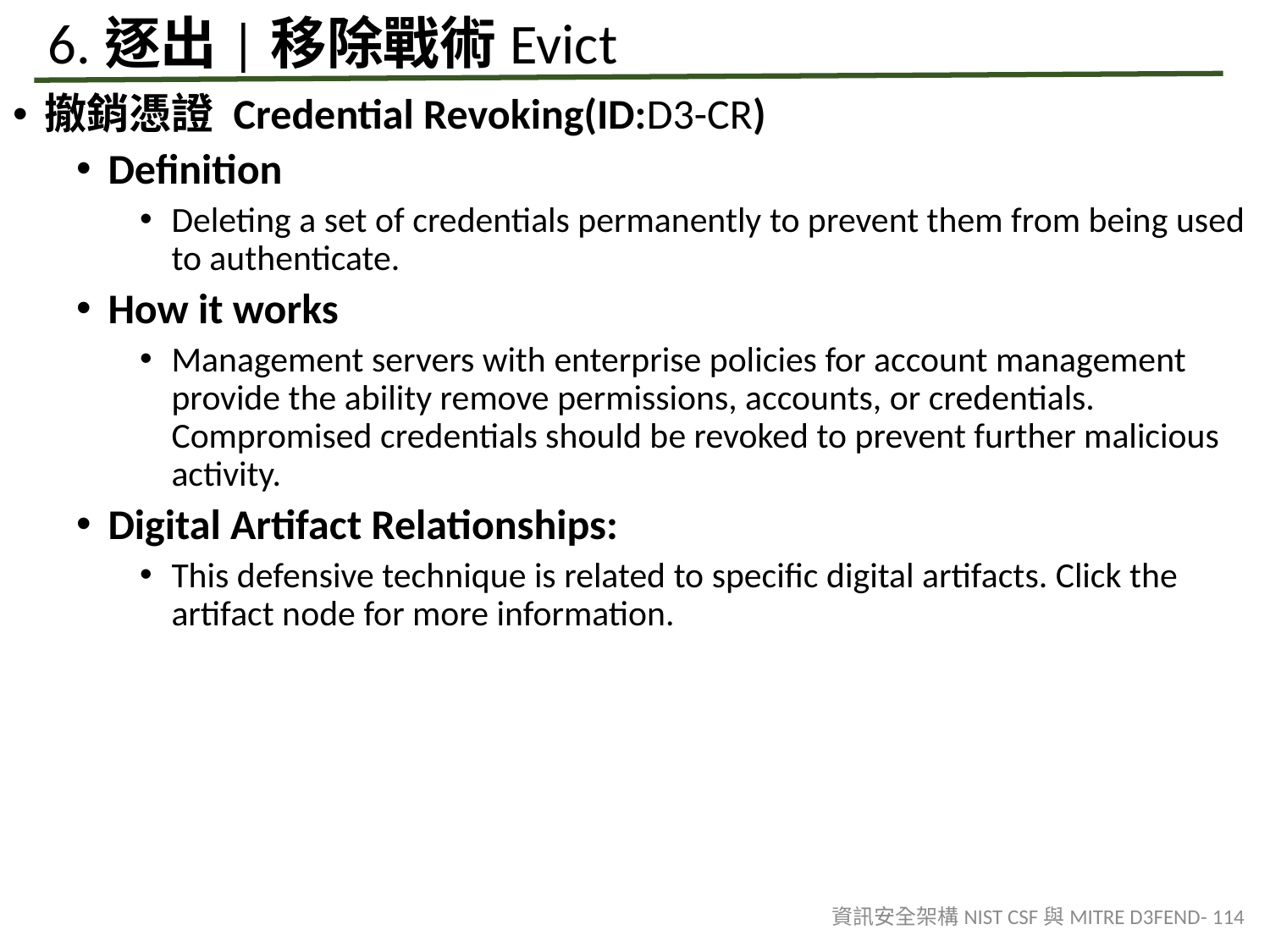

# 6.逐出|移除戰術Evict
撤銷憑證 Credential Revoking(ID:D3-CR)
Definition
Deleting a set of credentials permanently to prevent them from being used to authenticate.
How it works
Management servers with enterprise policies for account management provide the ability remove permissions, accounts, or credentials. Compromised credentials should be revoked to prevent further malicious activity.
Digital Artifact Relationships:
This defensive technique is related to specific digital artifacts. Click the artifact node for more information.
資訊安全架構NIST CSF與MITRE D3FEND- 114